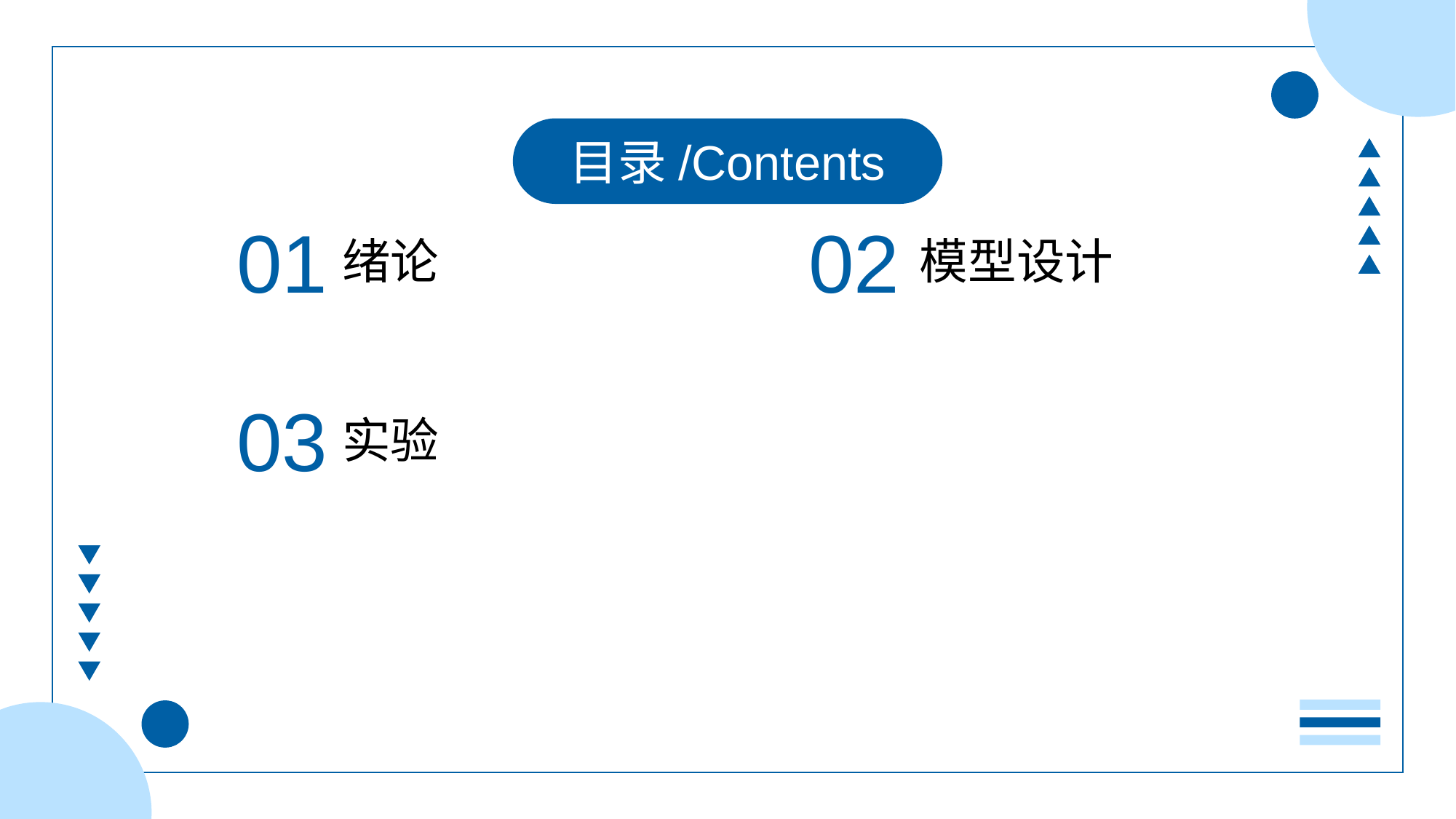

目录/Contents
01
02
绪论
模型设计
03
实验